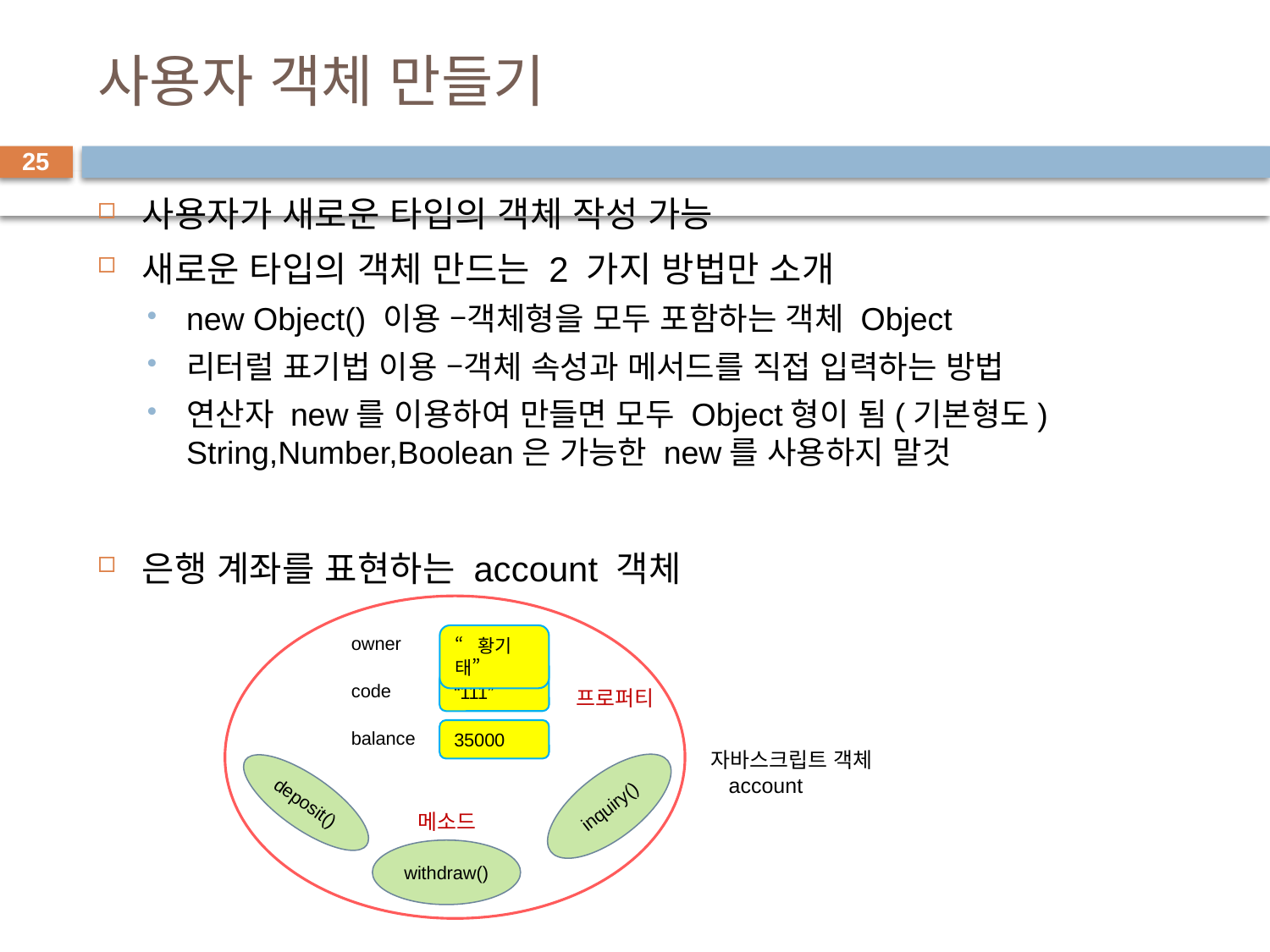

# 사용자 객체 만들기
25
사용자가 새로운 타입의 객체 작성 가능
새로운 타입의 객체 만드는 2 가지 방법만 소개
new Object() 이용 –객체형을 모두 포함하는 객체 Object
리터럴 표기법 이용 –객체 속성과 메서드를 직접 입력하는 방법
연산자 new를 이용하여 만들면 모두 Object형이 됨(기본형도)
String,Number,Boolean은 가능한 new를 사용하지 말것

은행 계좌를 표현하는 account 객체

owner
“황기태”
code
“111”
프로퍼티
balance
35000
자바스크립트 객체
   account
inquiry()
deposit()
메소드
withdraw()